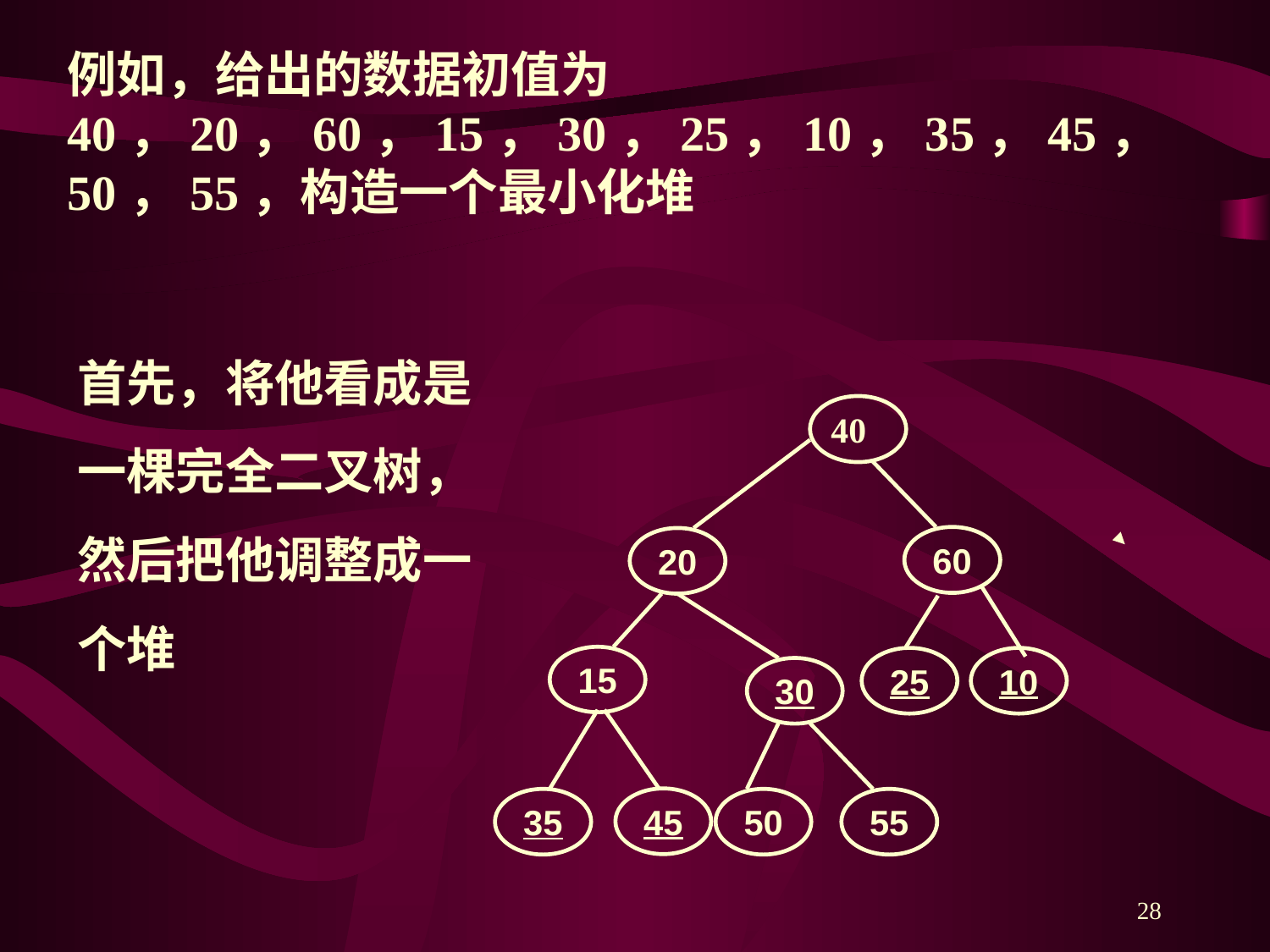

例如，给出的数据初值为40，20，60，15，30，25，10，35，45，50，55，构造一个最小化堆
首先，将他看成是一棵完全二叉树，然后把他调整成一个堆
40

60
20

15
25
10
30

45
35
50
55
28